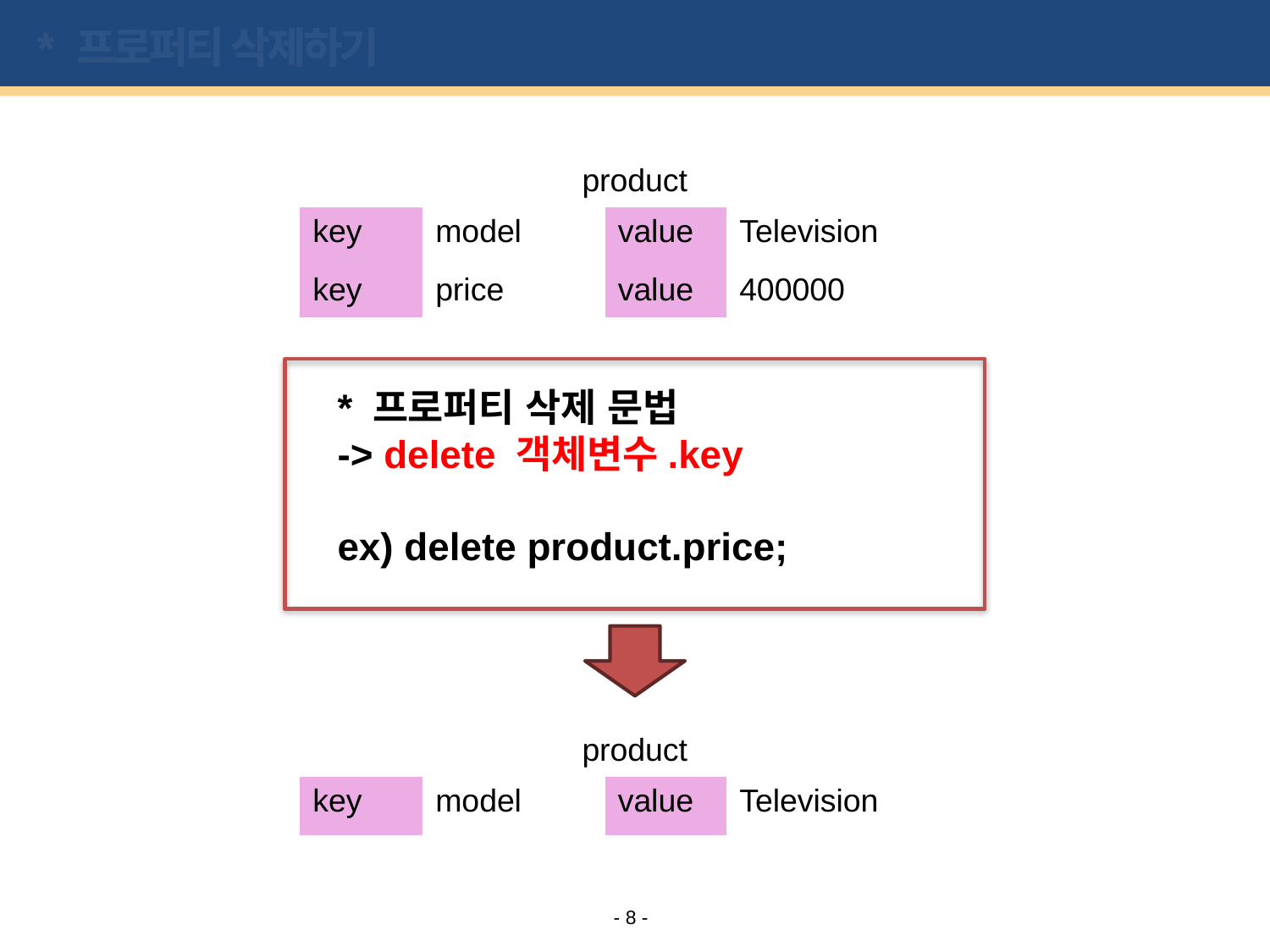

# * 프로퍼티 삭제하기
| product |  |  |  |
| --- | --- | --- | --- |
| key | model | value | Television |
| key | price | value | 400000 |

* 프로퍼티 삭제 문법
-> delete 객체변수.key

ex) delete product.price;

| product |  |  |  |
| --- | --- | --- | --- |
| key | model | value | Television |